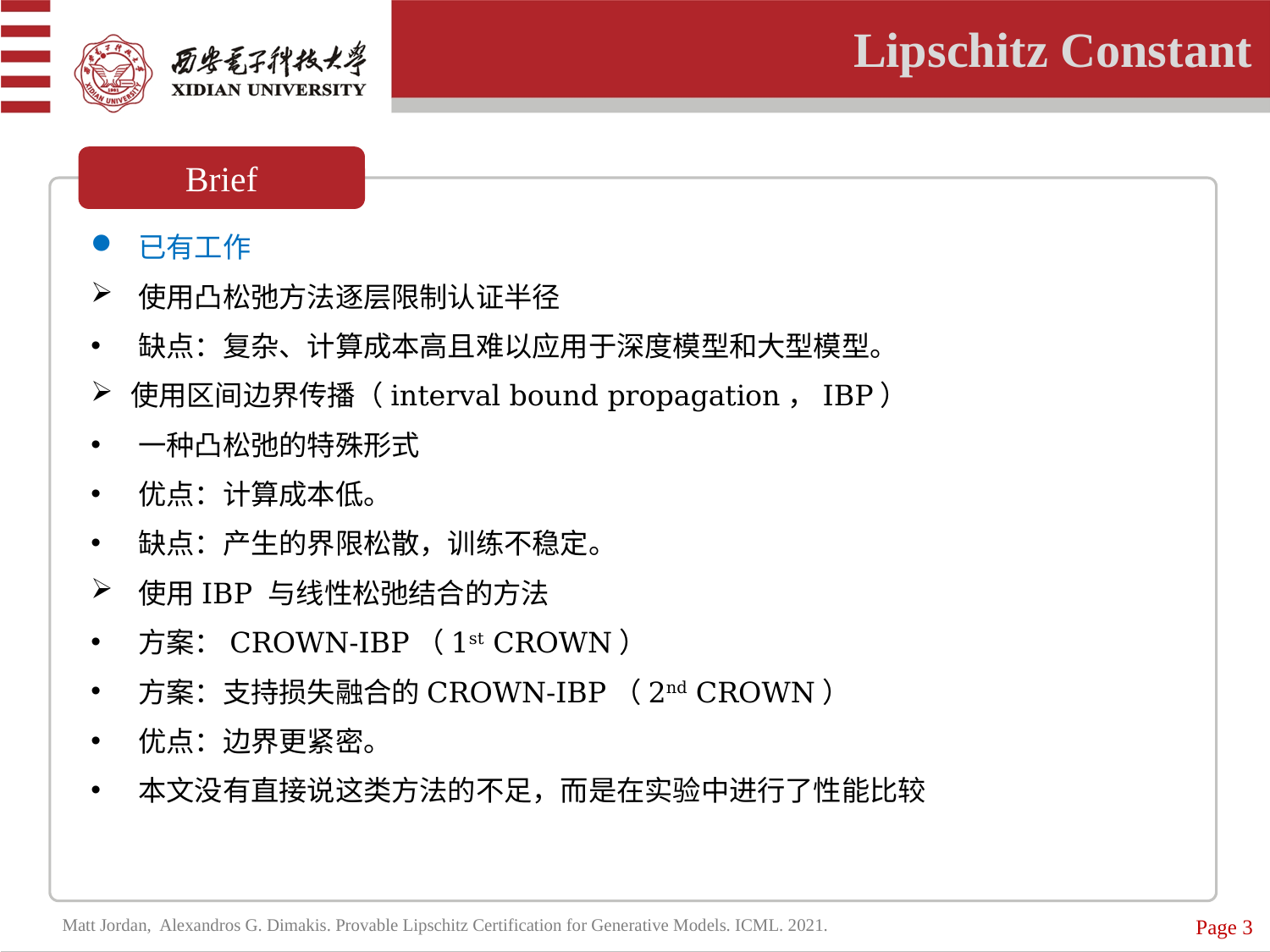

Lipschitz Constant
Brief

已有工作
使用凸松弛方法逐层限制认证半径
缺点：复杂、计算成本高且难以应用于深度模型和大型模型。
使用区间边界传播（interval bound propagation，IBP）
一种凸松弛的特殊形式
优点：计算成本低。
缺点：产生的界限松散，训练不稳定。
使用IBP 与线性松弛结合的方法
方案：CROWN-IBP（1st CROWN）
方案：支持损失融合的CROWN-IBP（2nd CROWN）
优点：边界更紧密。
本文没有直接说这类方法的不足，而是在实验中进行了性能比较
Page 3
Matt Jordan,  Alexandros G. Dimakis. Provable Lipschitz Certification for Generative Models. ICML. 2021.